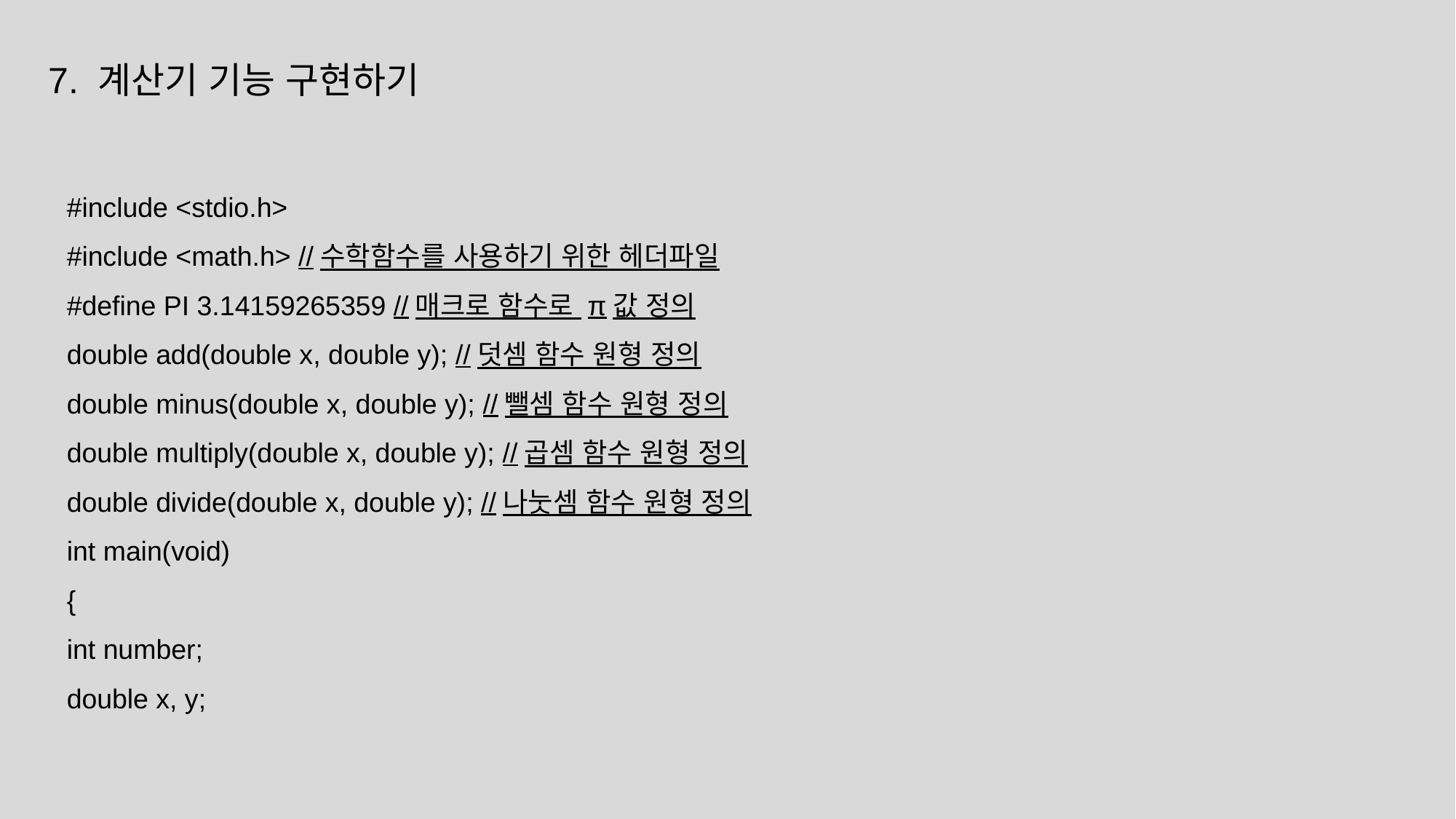

7. 계산기 기능 구현하기

#include <stdio.h>
#include <math.h> //수학함수를 사용하기 위한 헤더파일
#define PI 3.14159265359 //매크로 함수로 π값 정의
double add(double x, double y); //덧셈 함수 원형 정의
double minus(double x, double y); //뺄셈 함수 원형 정의
double multiply(double x, double y); //곱셈 함수 원형 정의
double divide(double x, double y); //나눗셈 함수 원형 정의
int main(void)
{
int number;
double x, y;